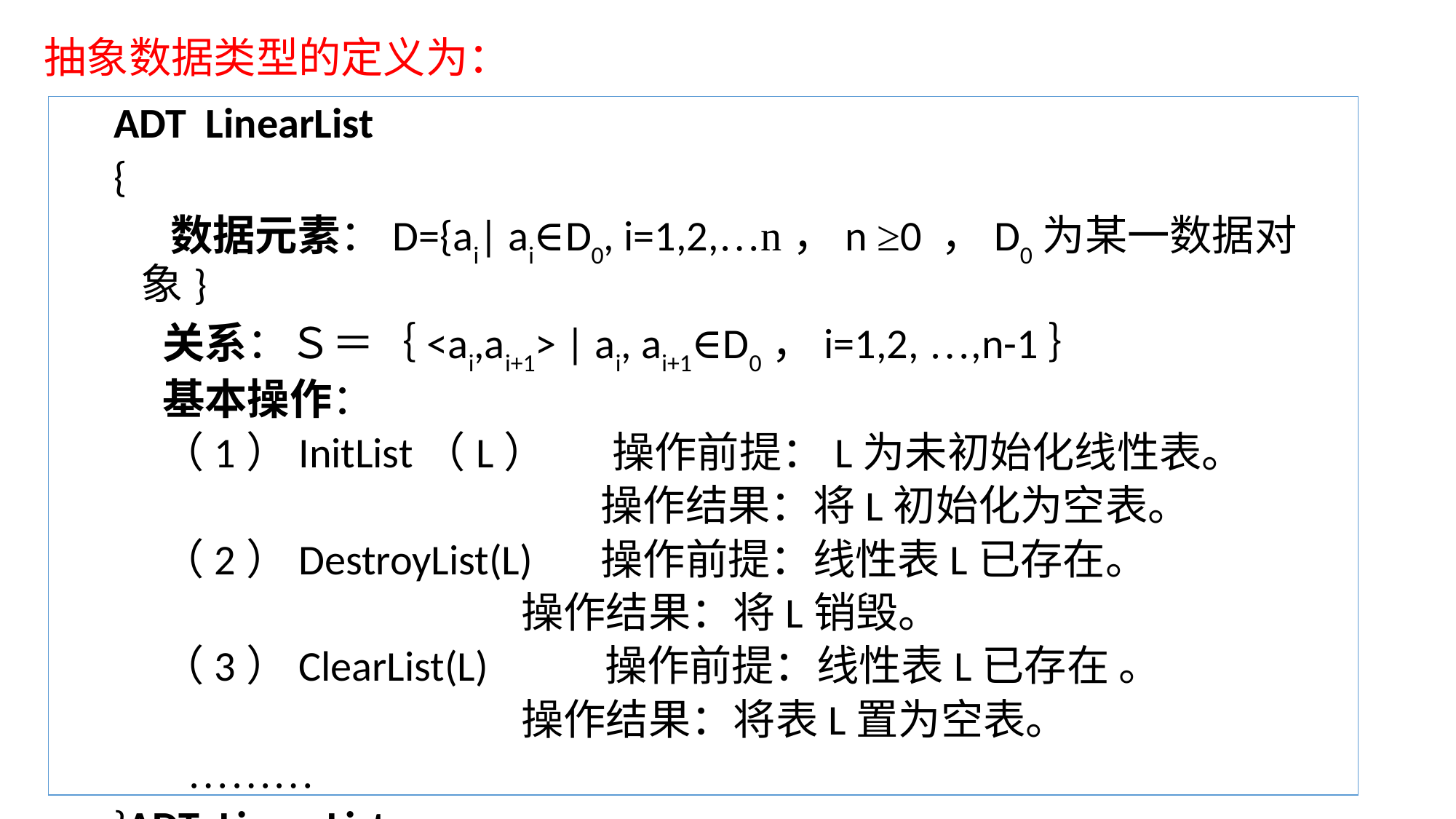

抽象数据类型的定义为：
# ADT  LinearList
{
	  数据元素：D={ai| ai∈D0, i=1,2,…n，n ≥0 ，D0为某一数据对象}
    关系：Ｓ＝｛<ai,ai+1> | ai, ai+1∈D0，i=1,2, …,n-1｝
    基本操作：
    （1）InitList（L）       操作前提：L为未初始化线性表。
		                                    操作结果：将L初始化为空表。
    （2）DestroyList(L)      操作前提：线性表L已存在。
                                          操作结果：将L销毁。
    （3）ClearList(L)           操作前提：线性表L已存在 。
                                          操作结果：将表L置为空表。
       ………
}ADT  LinearList